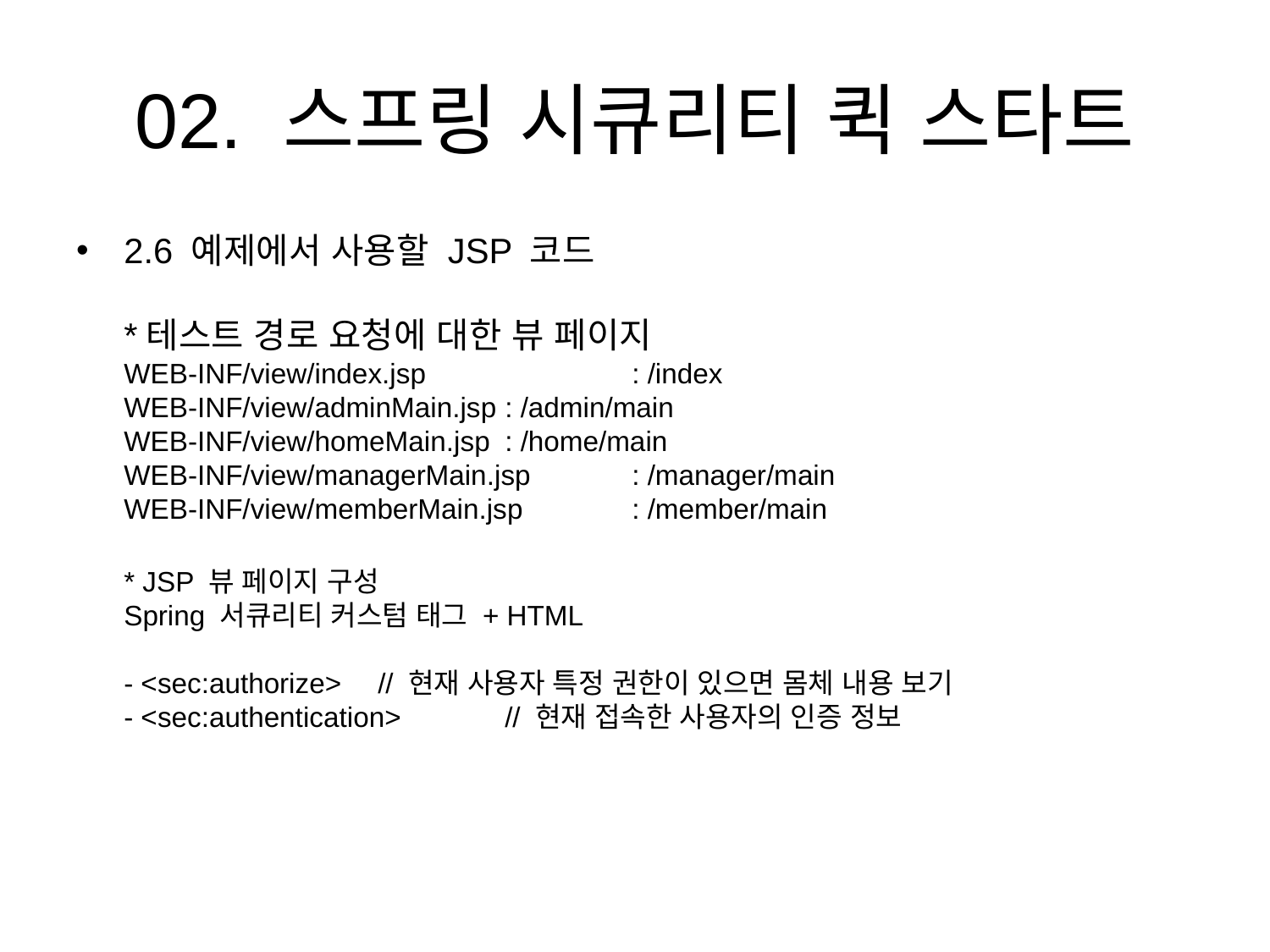

# 02. 스프링 시큐리티 퀵 스타트
2.6 예제에서 사용할 JSP 코드
*테스트 경로 요청에 대한 뷰 페이지
WEB-INF/view/index.jsp 		: /index
WEB-INF/view/adminMain.jsp	: /admin/main
WEB-INF/view/homeMain.jsp	: /home/main
WEB-INF/view/managerMain.jsp 	: /manager/main
WEB-INF/view/memberMain.jsp 	: /member/main
* JSP 뷰 페이지 구성
Spring 서큐리티 커스텀 태그 + HTML
- <sec:authorize>	// 현재 사용자 특정 권한이 있으면 몸체 내용 보기
- <sec:authentication>	// 현재 접속한 사용자의 인증 정보